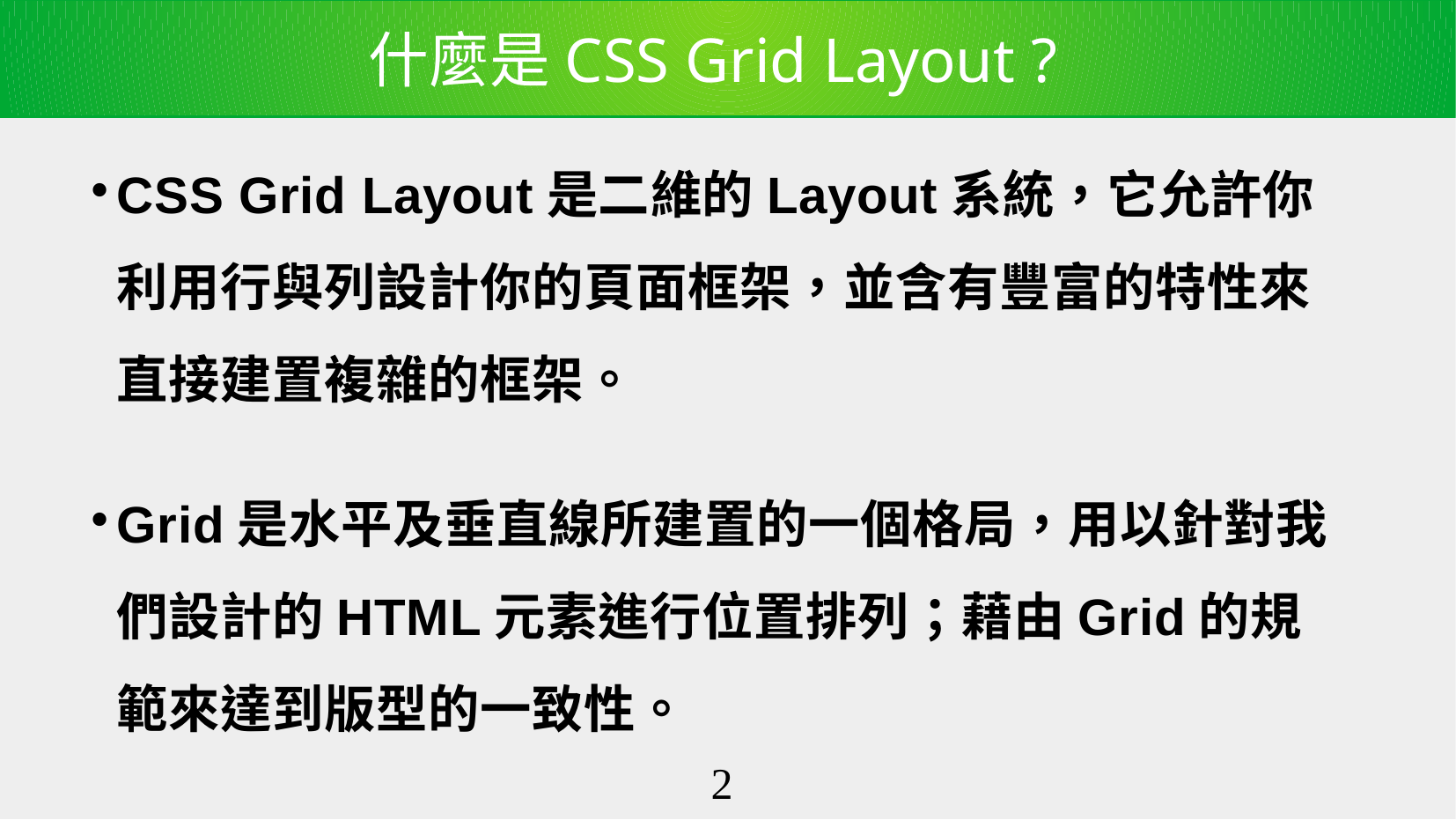

什麼是CSS Grid Layout ?
CSS Grid Layout是二維的Layout系統，它允許你利用行與列設計你的頁面框架，並含有豐富的特性來直接建置複雜的框架。
Grid是水平及垂直線所建置的一個格局，用以針對我們設計的HTML元素進行位置排列；藉由Grid的規範來達到版型的一致性。

2